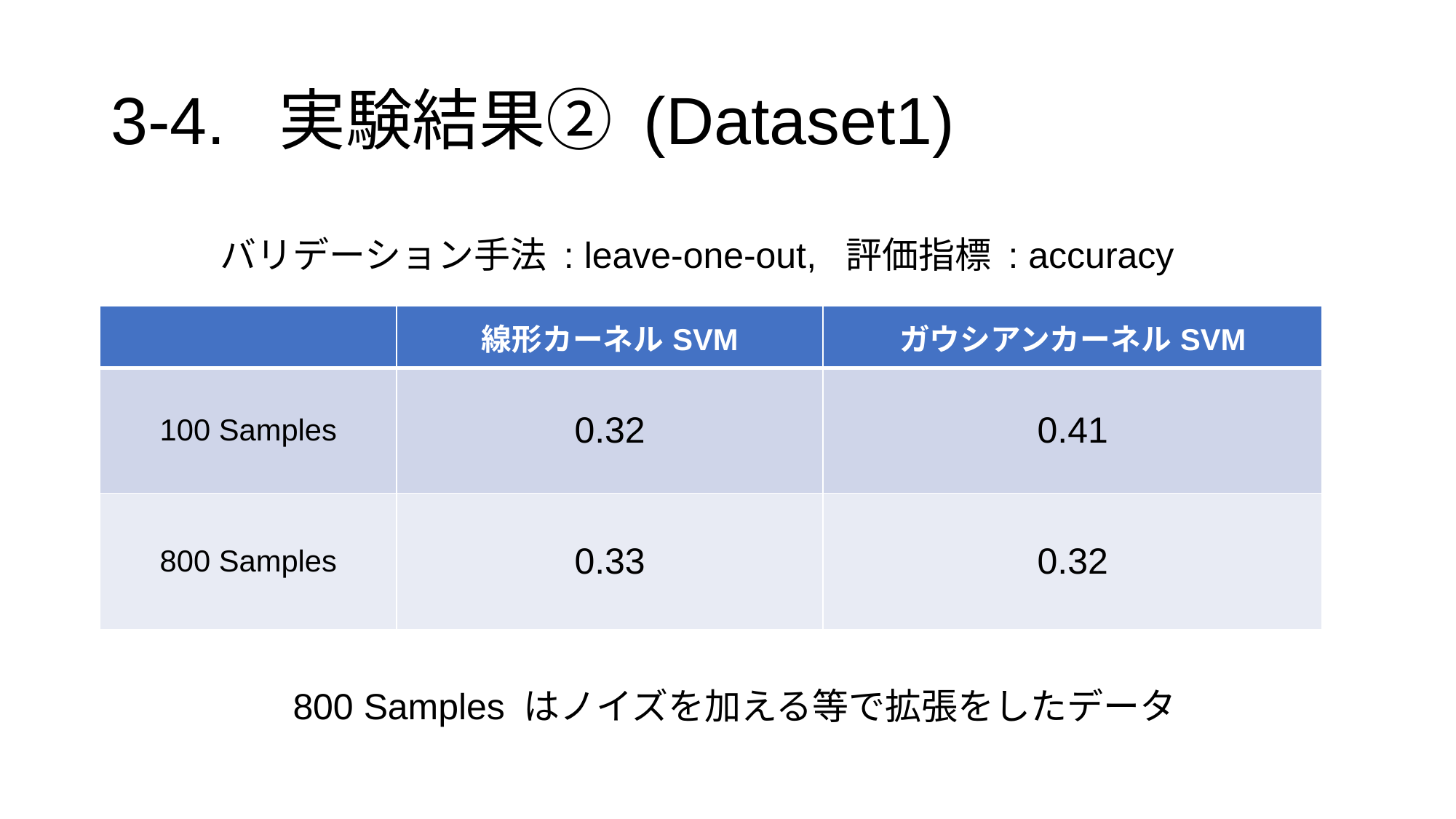

# 3-4.  実験結果② (Dataset1)
バリデーション手法 : leave-one-out,  評価指標 : accuracy
|  | 線形カーネルSVM | ガウシアンカーネルSVM |
| --- | --- | --- |
| 100 Samples | 0.32 | 0.41 |
| 800 Samples | 0.33 | 0.32 |
800 Samples はノイズを加える等で拡張をしたデータ